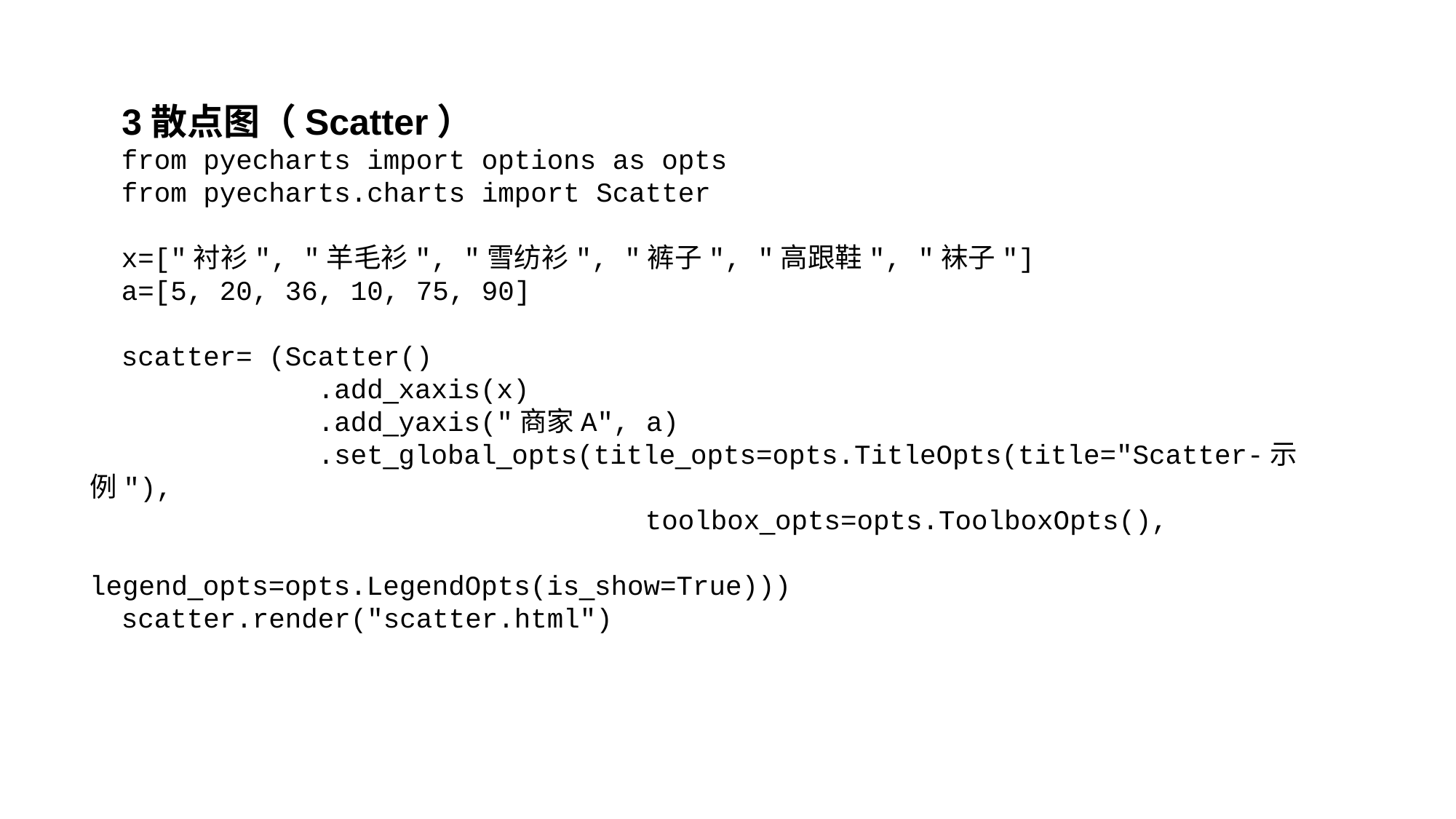

3散点图（Scatter）
from pyecharts import options as opts
from pyecharts.charts import Scatter

x=["衬衫", "羊毛衫", "雪纺衫", "裤子", "高跟鞋", "袜子"]
a=[5, 20, 36, 10, 75, 90]

scatter= (Scatter()
            .add_xaxis(x)
            .add_yaxis("商家A", a)
            .set_global_opts(title_opts=opts.TitleOpts(title="Scatter-示例"),
                                toolbox_opts=opts.ToolboxOpts(),
                                legend_opts=opts.LegendOpts(is_show=True)))
scatter.render("scatter.html")